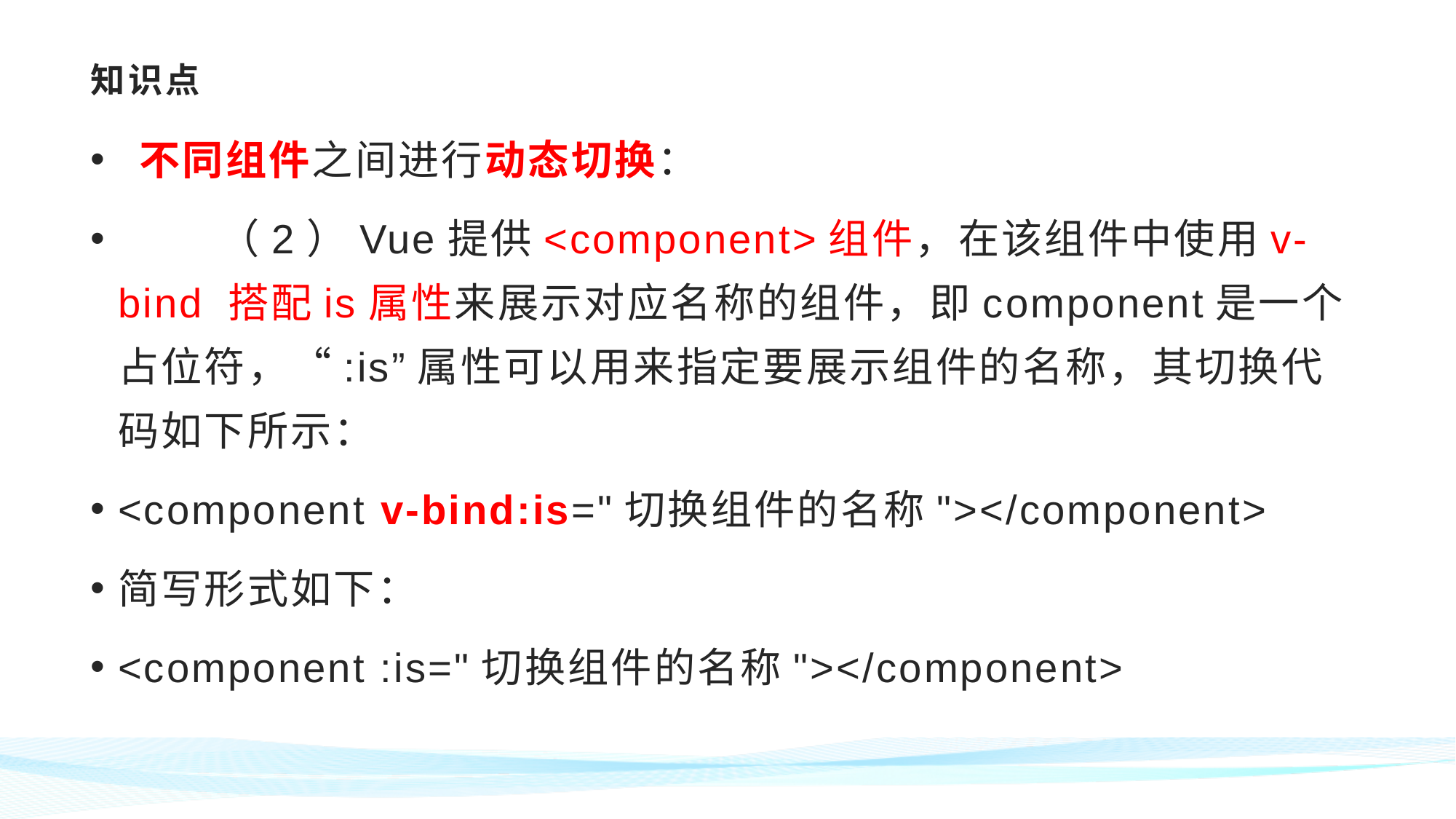

# 知识点
 不同组件之间进行动态切换：
        （2）Vue提供<component>组件，在该组件中使用v-bind 搭配is属性来展示对应名称的组件，即component是一个占位符，“:is”属性可以用来指定要展示组件的名称，其切换代码如下所示：
<component v-bind:is="切换组件的名称"></component>
简写形式如下：
<component :is="切换组件的名称"></component>